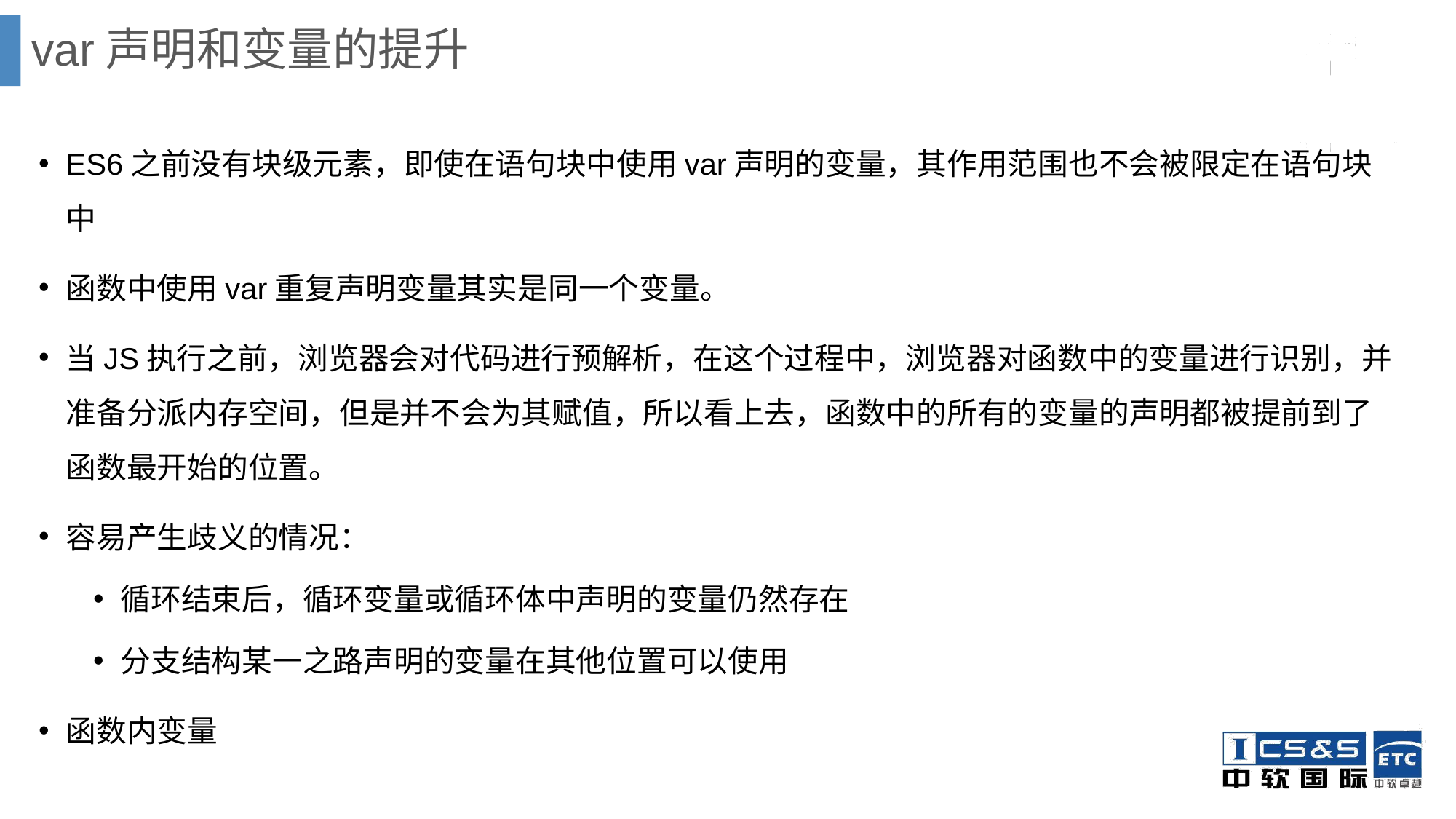

# var声明和变量的提升
ES6之前没有块级元素，即使在语句块中使用var声明的变量，其作用范围也不会被限定在语句块中
函数中使用var重复声明变量其实是同一个变量。
当JS执行之前，浏览器会对代码进行预解析，在这个过程中，浏览器对函数中的变量进行识别，并准备分派内存空间，但是并不会为其赋值，所以看上去，函数中的所有的变量的声明都被提前到了函数最开始的位置。
容易产生歧义的情况：
循环结束后，循环变量或循环体中声明的变量仍然存在
分支结构某一之路声明的变量在其他位置可以使用
函数内变量